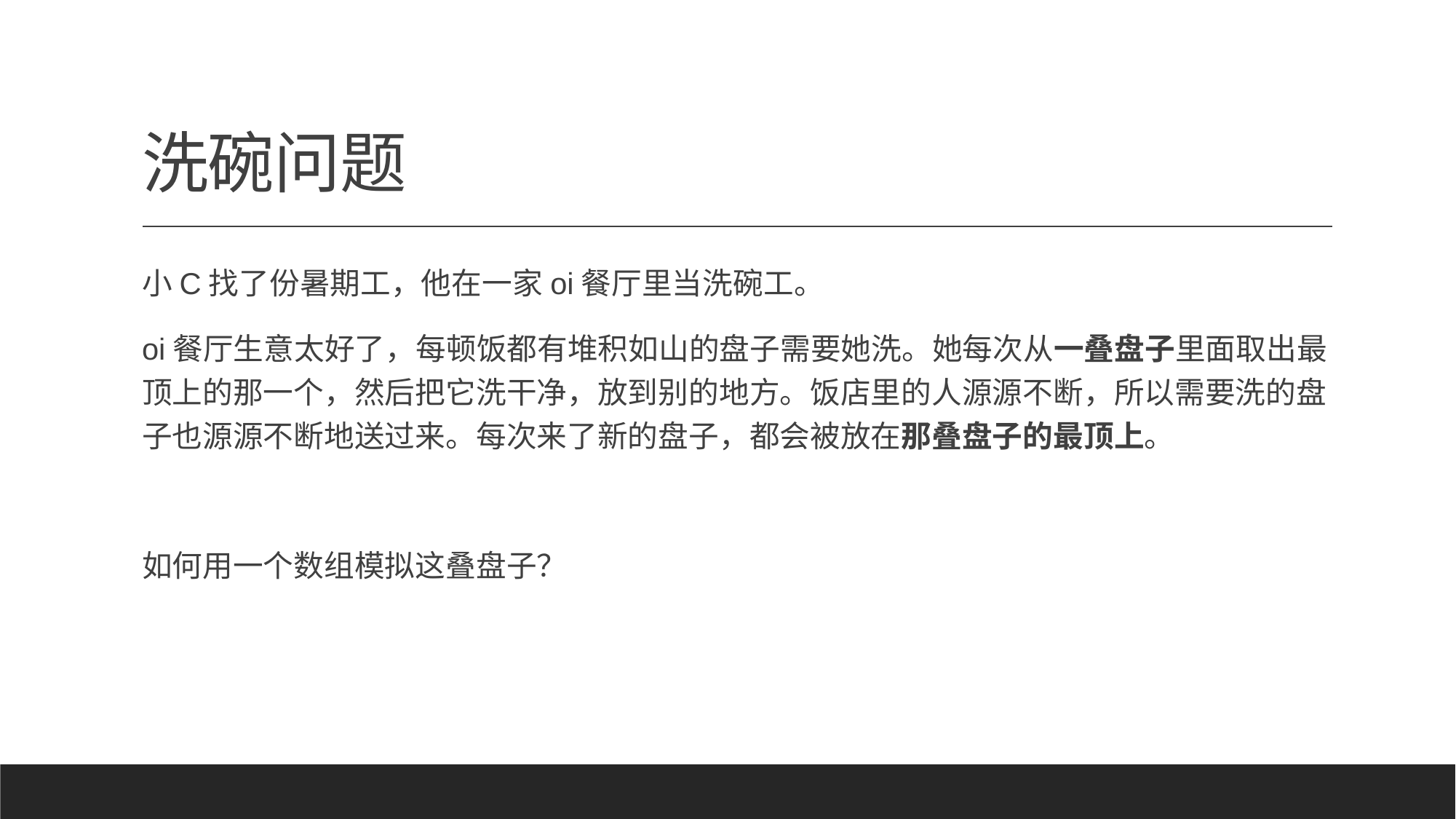

# 洗碗问题
小C找了份暑期工，他在一家oi餐厅里当洗碗工。
oi餐厅生意太好了，每顿饭都有堆积如山的盘子需要她洗。她每次从一叠盘子里面取出最顶上的那一个，然后把它洗干净，放到别的地方。饭店里的人源源不断，所以需要洗的盘子也源源不断地送过来。每次来了新的盘子，都会被放在那叠盘子的最顶上。

如何用一个数组模拟这叠盘子？